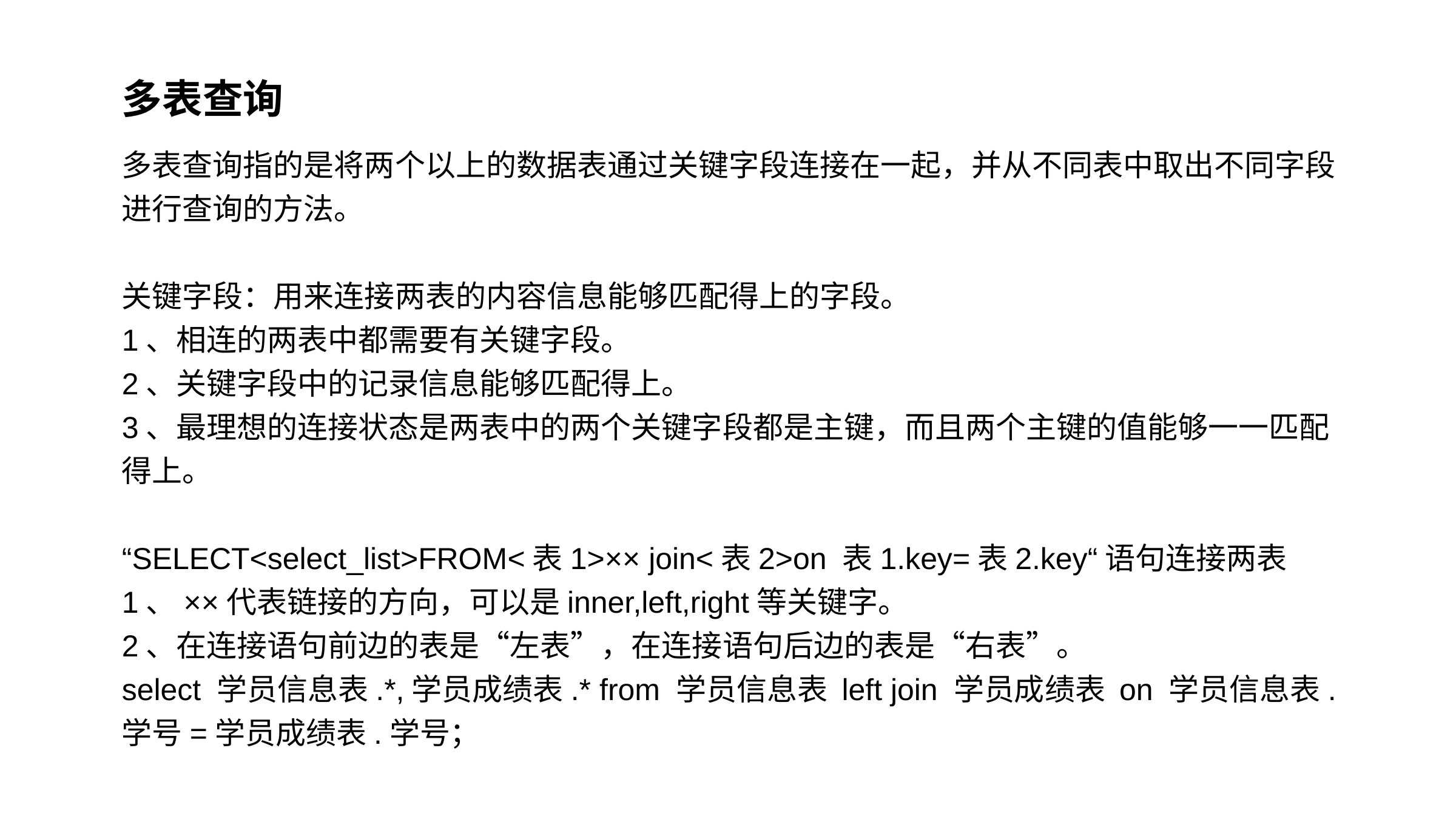

#
多表查询
多表查询指的是将两个以上的数据表通过关键字段连接在一起，并从不同表中取出不同字段进行查询的方法。

关键字段：用来连接两表的内容信息能够匹配得上的字段。
1、相连的两表中都需要有关键字段。
2、关键字段中的记录信息能够匹配得上。
3、最理想的连接状态是两表中的两个关键字段都是主键，而且两个主键的值能够一一匹配得上。

“SELECT<select_list>FROM<表1>×× join<表2>on 表1.key=表2.key“语句连接两表
1、××代表链接的方向，可以是inner,left,right等关键字。
2、在连接语句前边的表是“左表”，在连接语句后边的表是“右表”。
select 学员信息表.*,学员成绩表.* from 学员信息表 left join 学员成绩表 on 学员信息表.学号=学员成绩表.学号；